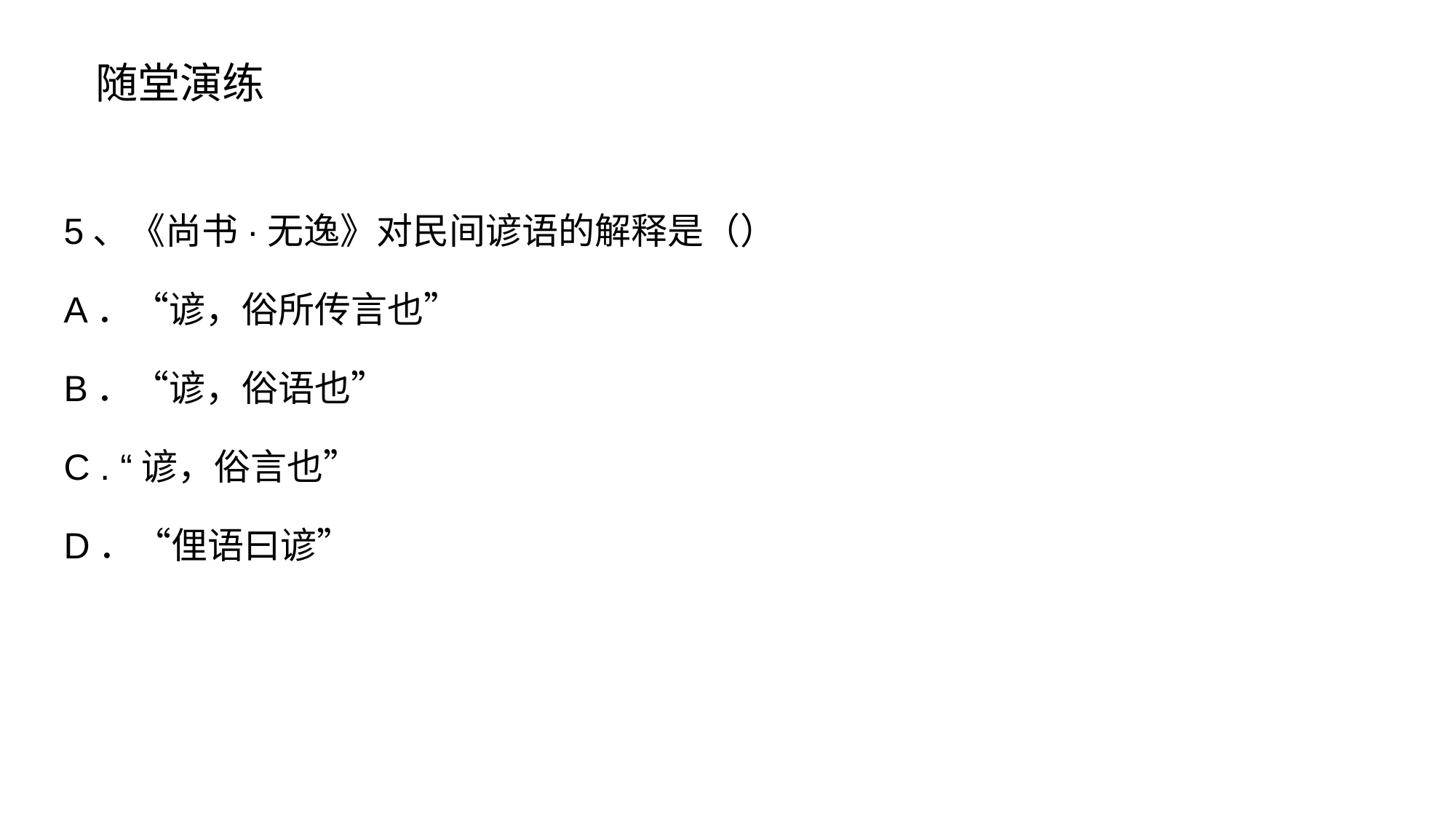

随堂演练
5、《尚书·无逸》对民间谚语的解释是（）
A．“谚，俗所传言也”
B．“谚，俗语也”
C . “谚，俗言也”
D．“俚语曰谚”